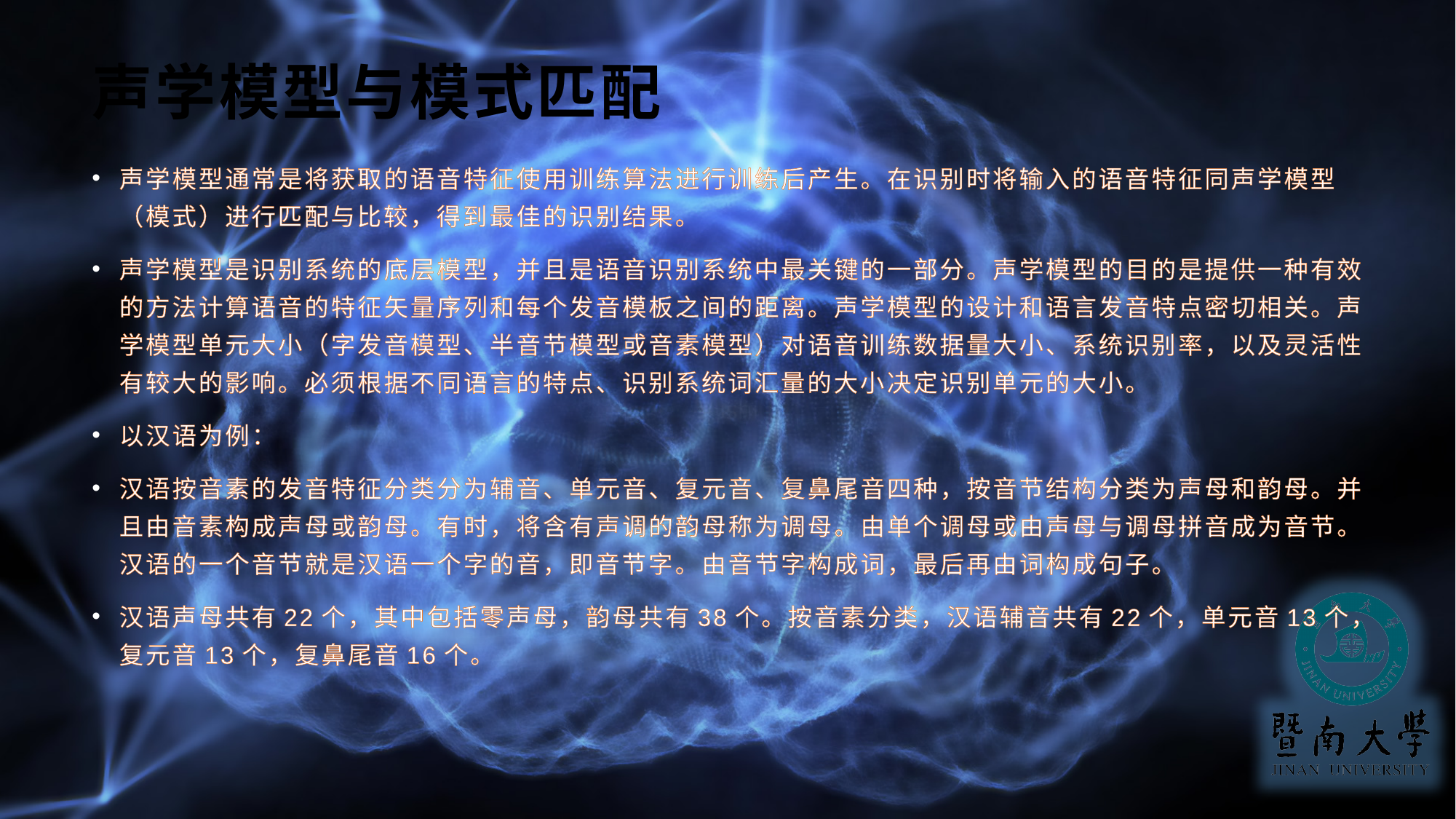

# 声学模型与模式匹配
声学模型通常是将获取的语音特征使用训练算法进行训练后产生。在识别时将输入的语音特征同声学模型（模式）进行匹配与比较，得到最佳的识别结果。
声学模型是识别系统的底层模型，并且是语音识别系统中最关键的一部分。声学模型的目的是提供一种有效的方法计算语音的特征矢量序列和每个发音模板之间的距离。声学模型的设计和语言发音特点密切相关。声学模型单元大小（字发音模型、半音节模型或音素模型）对语音训练数据量大小、系统识别率，以及灵活性有较大的影响。必须根据不同语言的特点、识别系统词汇量的大小决定识别单元的大小。
以汉语为例：
汉语按音素的发音特征分类分为辅音、单元音、复元音、复鼻尾音四种，按音节结构分类为声母和韵母。并且由音素构成声母或韵母。有时，将含有声调的韵母称为调母。由单个调母或由声母与调母拼音成为音节。汉语的一个音节就是汉语一个字的音，即音节字。由音节字构成词，最后再由词构成句子。
汉语声母共有22个，其中包括零声母，韵母共有38个。按音素分类，汉语辅音共有22个，单元音13个，复元音13个，复鼻尾音16个。